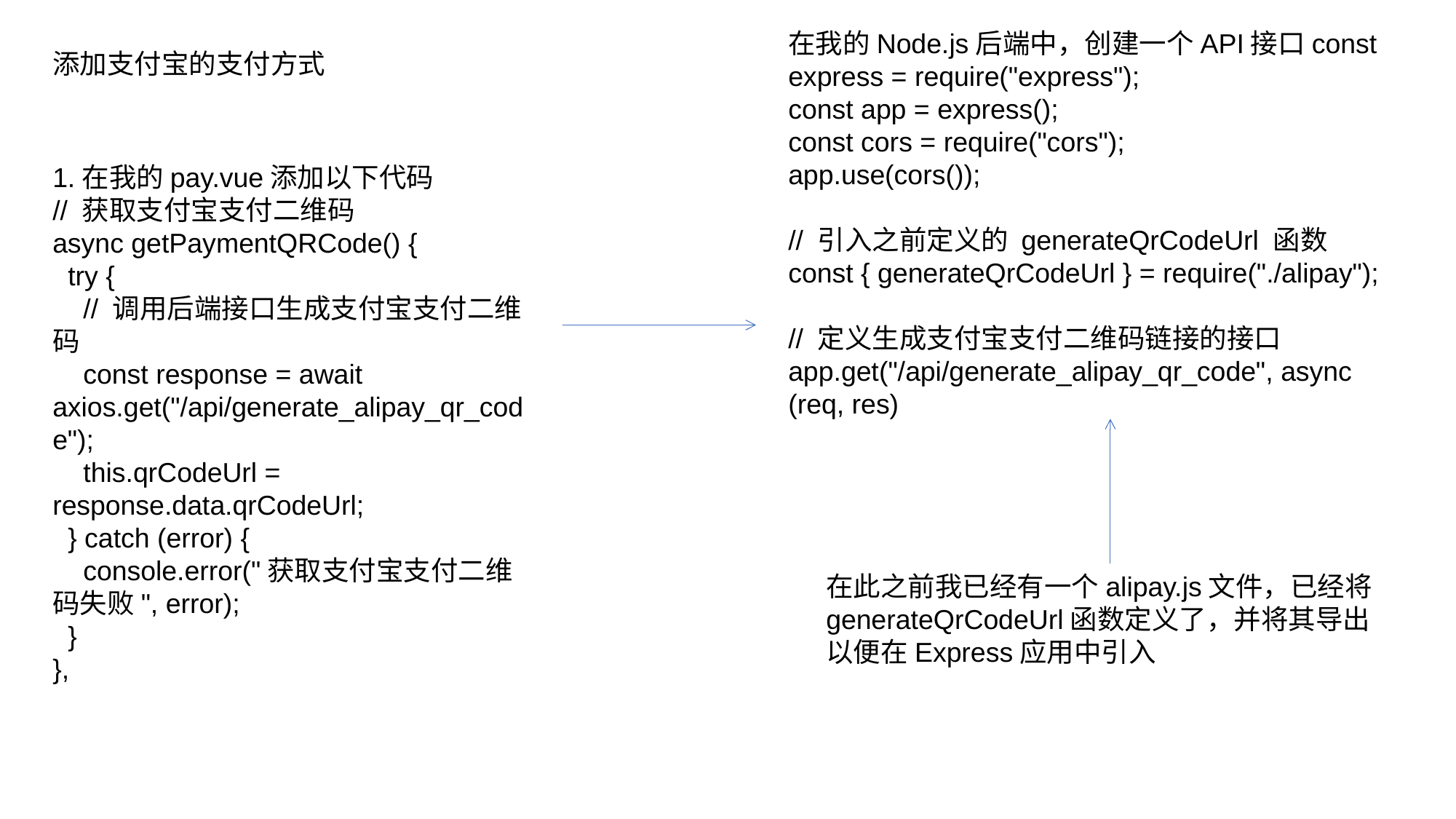

在我的Node.js后端中，创建一个API接口const express = require("express");
const app = express();
const cors = require("cors");
app.use(cors());

// 引入之前定义的 generateQrCodeUrl 函数
const { generateQrCodeUrl } = require("./alipay");

// 定义生成支付宝支付二维码链接的接口
app.get("/api/generate_alipay_qr_code", async (req, res)

添加支付宝的支付方式
1.在我的pay.vue添加以下代码
// 获取支付宝支付二维码
async getPaymentQRCode() {
  try {
    // 调用后端接口生成支付宝支付二维码
    const response = await axios.get("/api/generate_alipay_qr_code");
    this.qrCodeUrl = response.data.qrCodeUrl;
  } catch (error) {
    console.error("获取支付宝支付二维码失败", error);
  }
},
在此之前我已经有一个alipay.js文件，已经将generateQrCodeUrl函数定义了，并将其导出以便在Express应用中引入